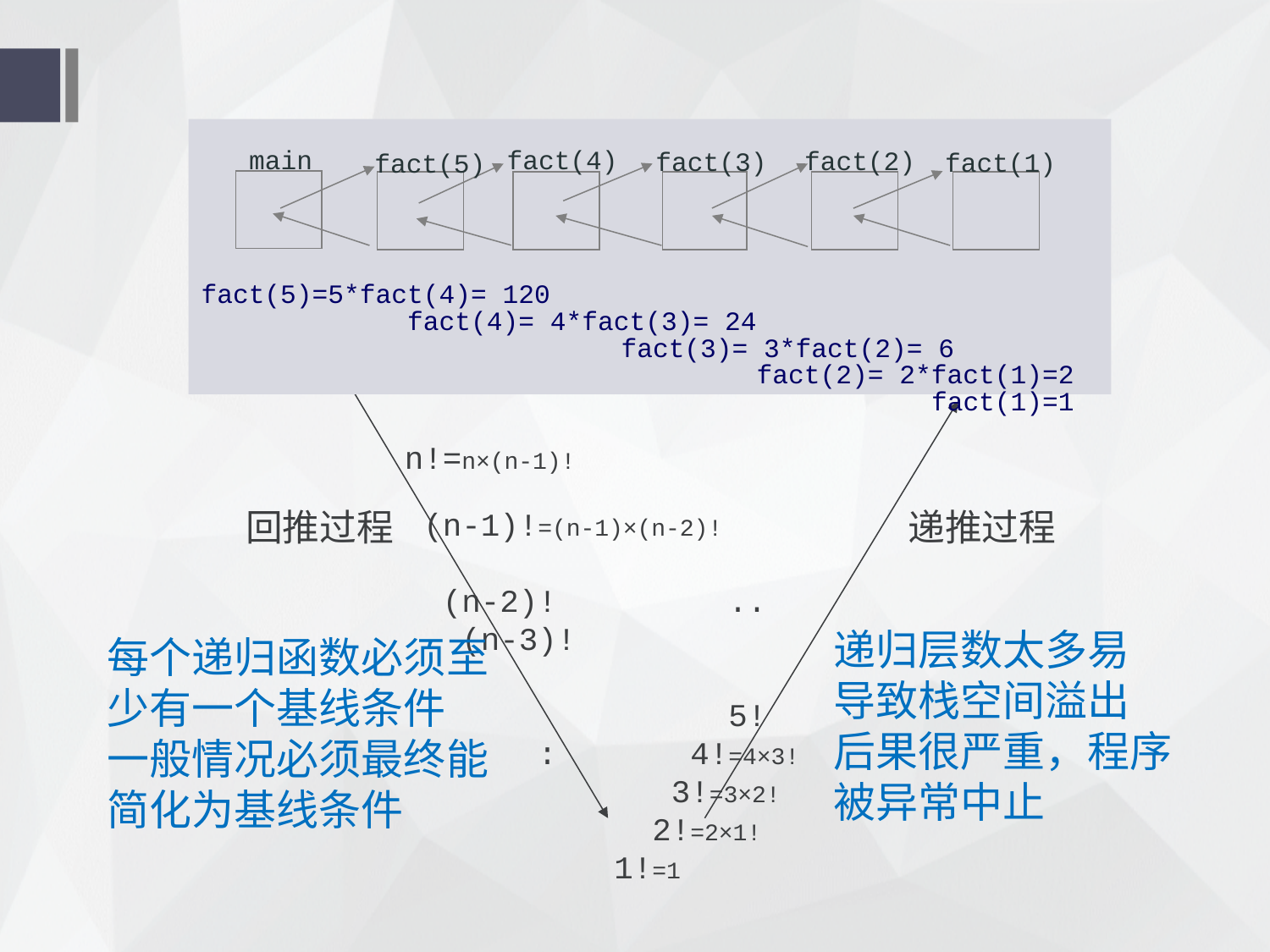

fact(5)=5*fact(4)= 120
             fact(4)= 4*fact(3)= 24
                       	fact(3)= 3*fact(2)= 6
                                   fact(2)= 2*fact(1)=2
                                              fact(1)=1
main
fact(4)
fact(2)
fact(3)
fact(1)
fact(5)

n!=n×(n-1)!
 (n-1)!=(n-1)×(n-2)!
  (n-2)!         ..
   (n-3)!
                 5!
       :       4!=4×3!
              3!=3×2!
             2!=2×1!
           1!=1
回推过程
递推过程
递归层数太多易
导致栈空间溢出
后果很严重，程序被异常中止
每个递归函数必须至少有一个基线条件
一般情况必须最终能简化为基线条件